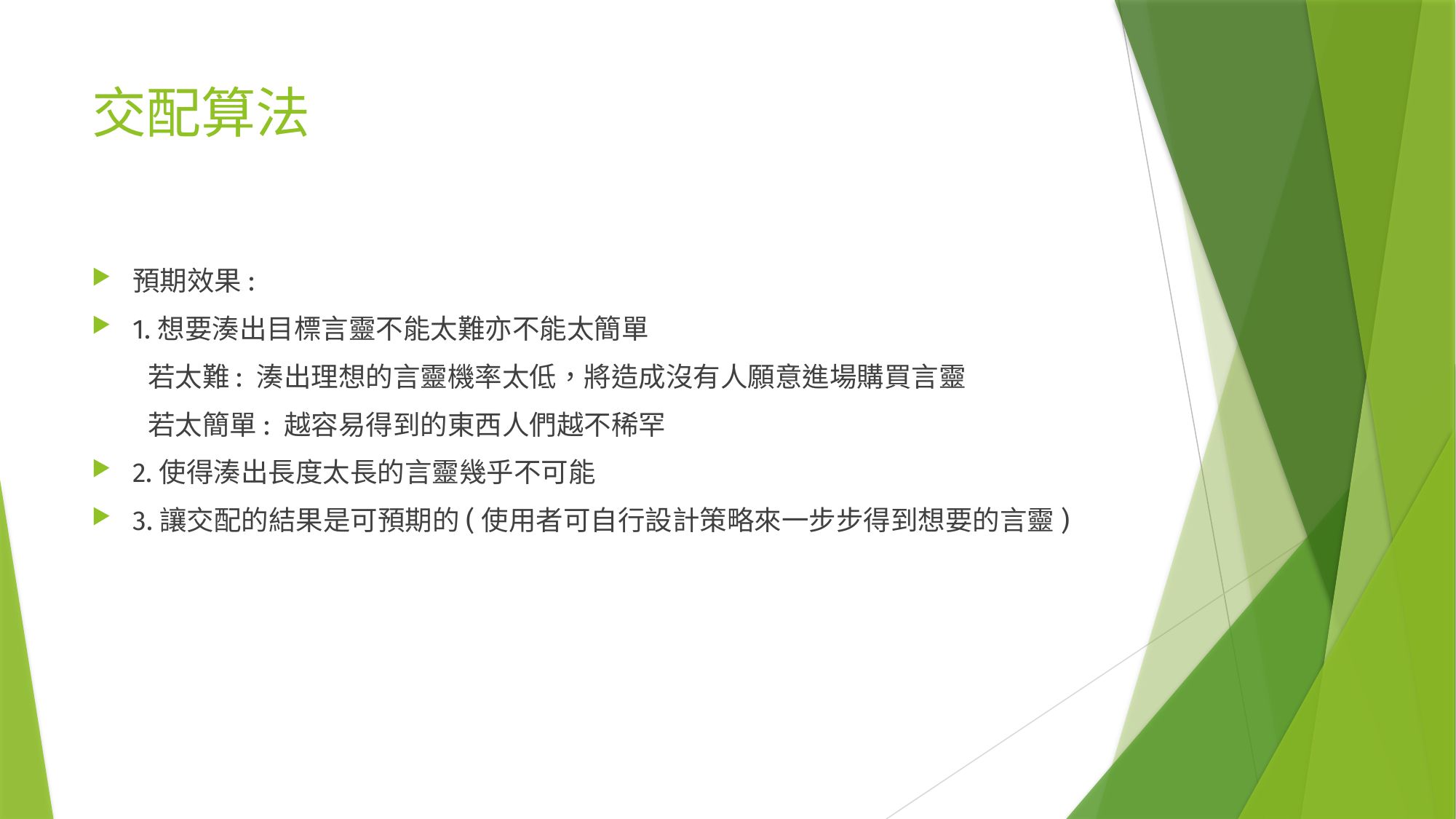

# 交配算法
預期效果:
1.想要湊出目標言靈不能太難亦不能太簡單
        若太難: 湊出理想的言靈機率太低，將造成沒有人願意進場購買言靈
        若太簡單: 越容易得到的東西人們越不稀罕
2.使得湊出長度太長的言靈幾乎不可能
3.讓交配的結果是可預期的(使用者可自行設計策略來一步步得到想要的言靈)